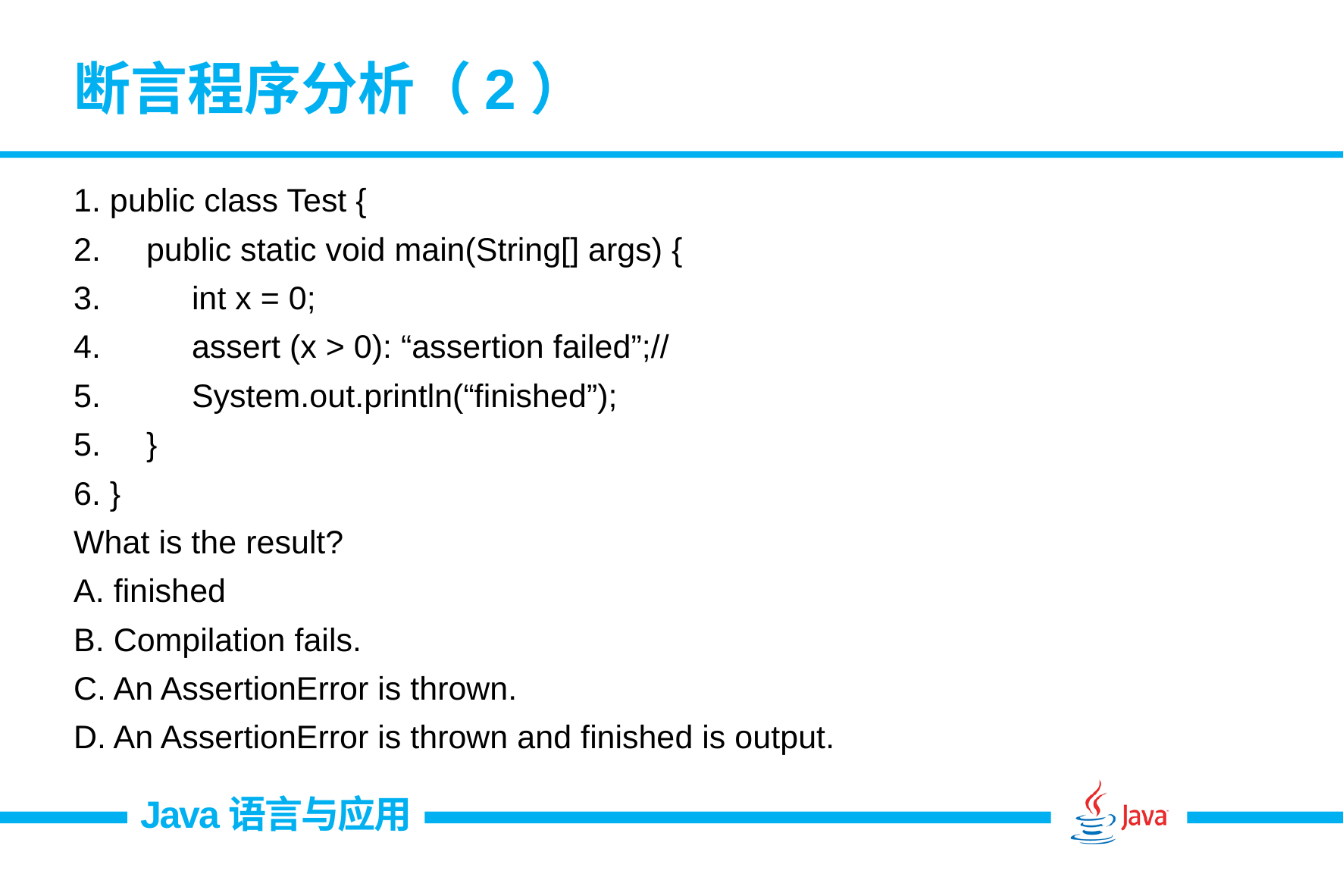

# 断言程序分析（2）
1. public class Test {
2.     public static void main(String[] args) {
3.          int x = 0;
4.          assert (x > 0): “assertion failed”;//
5.          System.out.println(“finished”);
5.     }
6. }
What is the result?
A. finished
B. Compilation fails.
C. An AssertionError is thrown.
D. An AssertionError is thrown and finished is output.
78